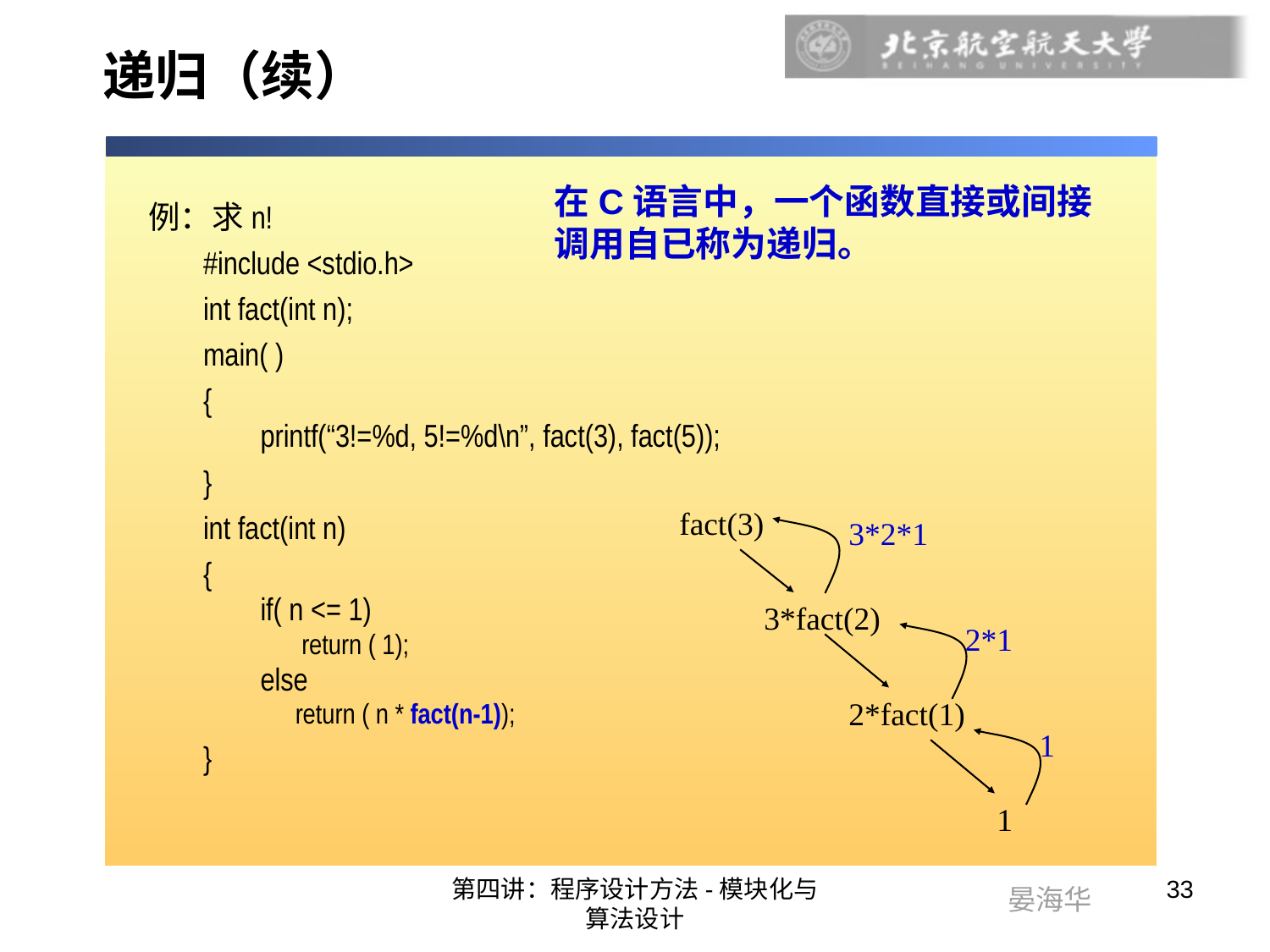

# 递归（续）
在C语言中，一个函数直接或间接调用自已称为递归。
例：求n!
#include <stdio.h>
int fact(int n);
main( )
{
printf(“3!=%d, 5!=%d\n”, fact(3), fact(5));
}
int fact(int n)
{
if( n <= 1)
    return ( 1);
else
   return ( n * fact(n-1));
}

fact(3)
3*2*1

3*fact(2)
2*1

2*fact(1)
1

1
第四讲：程序设计方法-模块化与算法设计
33